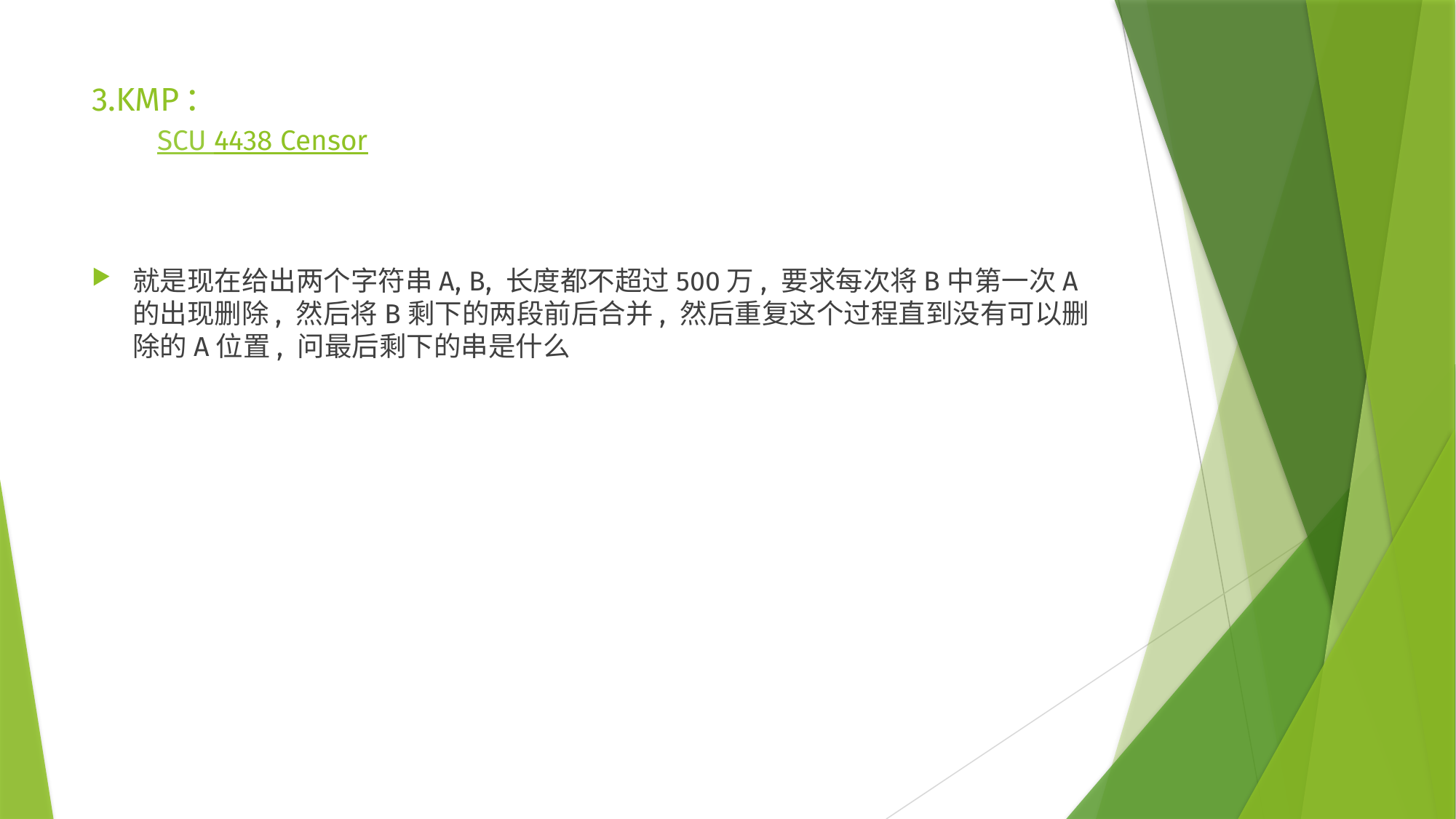

# 3.KMP： SCU 4438 Censor
就是现在给出两个字符串A, B, 长度都不超过500万, 要求每次将B中第一次A的出现删除, 然后将B剩下的两段前后合并, 然后重复这个过程直到没有可以删除的A位置, 问最后剩下的串是什么